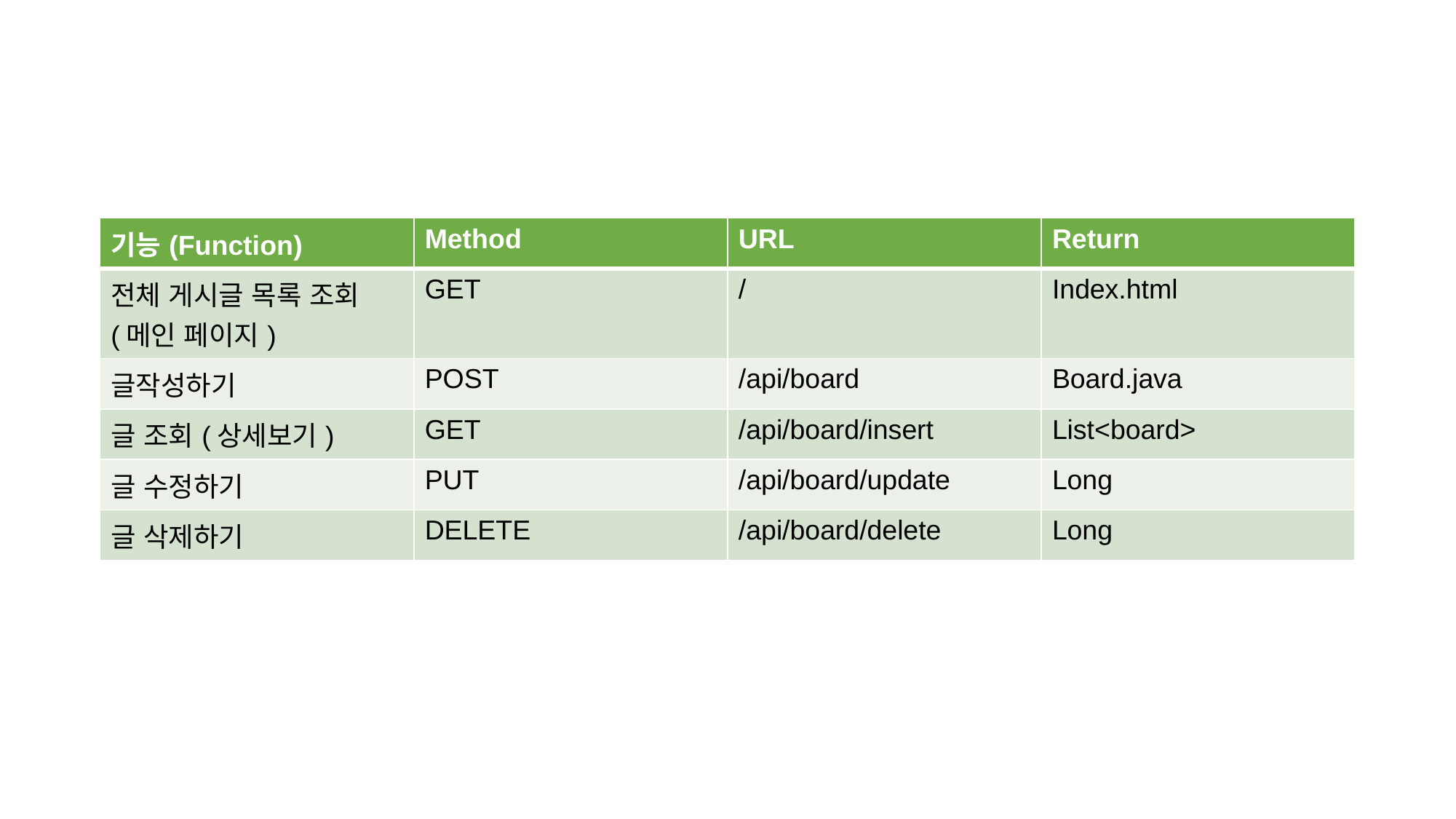

| 기능(Function) | Method | URL | Return |
| --- | --- | --- | --- |
| 전체 게시글 목록 조회 (메인 페이지) | GET | / | Index.html |
| 글작성하기 | POST | /api/board | Board.java |
| 글 조회(상세보기) | GET | /api/board/insert | List<board> |
| 글 수정하기 | PUT | /api/board/update | Long |
| 글 삭제하기 | DELETE | /api/board/delete | Long |